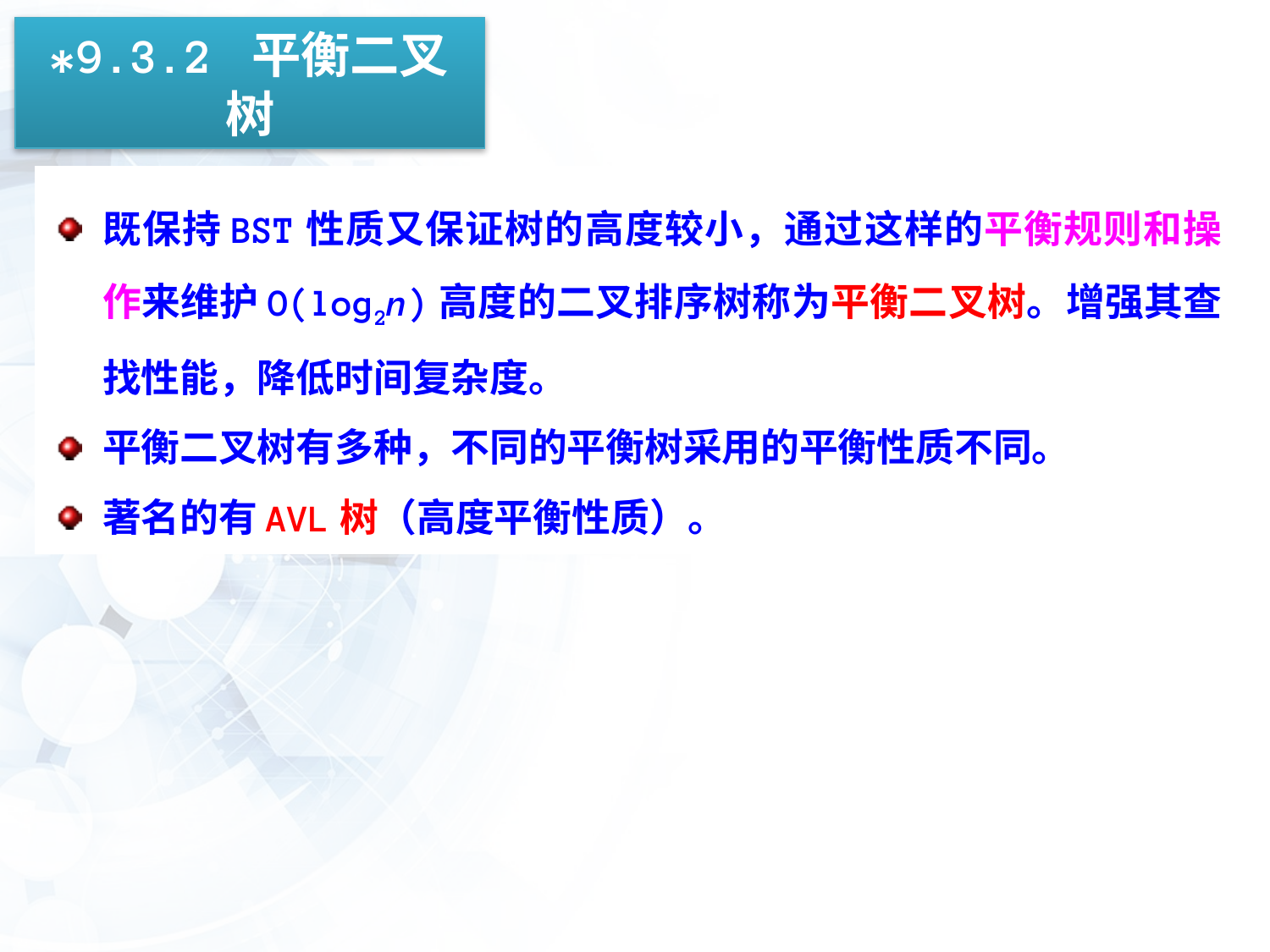

*9.3.2 平衡二叉树
既保持BST性质又保证树的高度较小，通过这样的平衡规则和操作来维护O(log2n)高度的二叉排序树称为平衡二叉树。增强其查找性能，降低时间复杂度。
平衡二叉树有多种，不同的平衡树采用的平衡性质不同。
著名的有AVL树（高度平衡性质）。